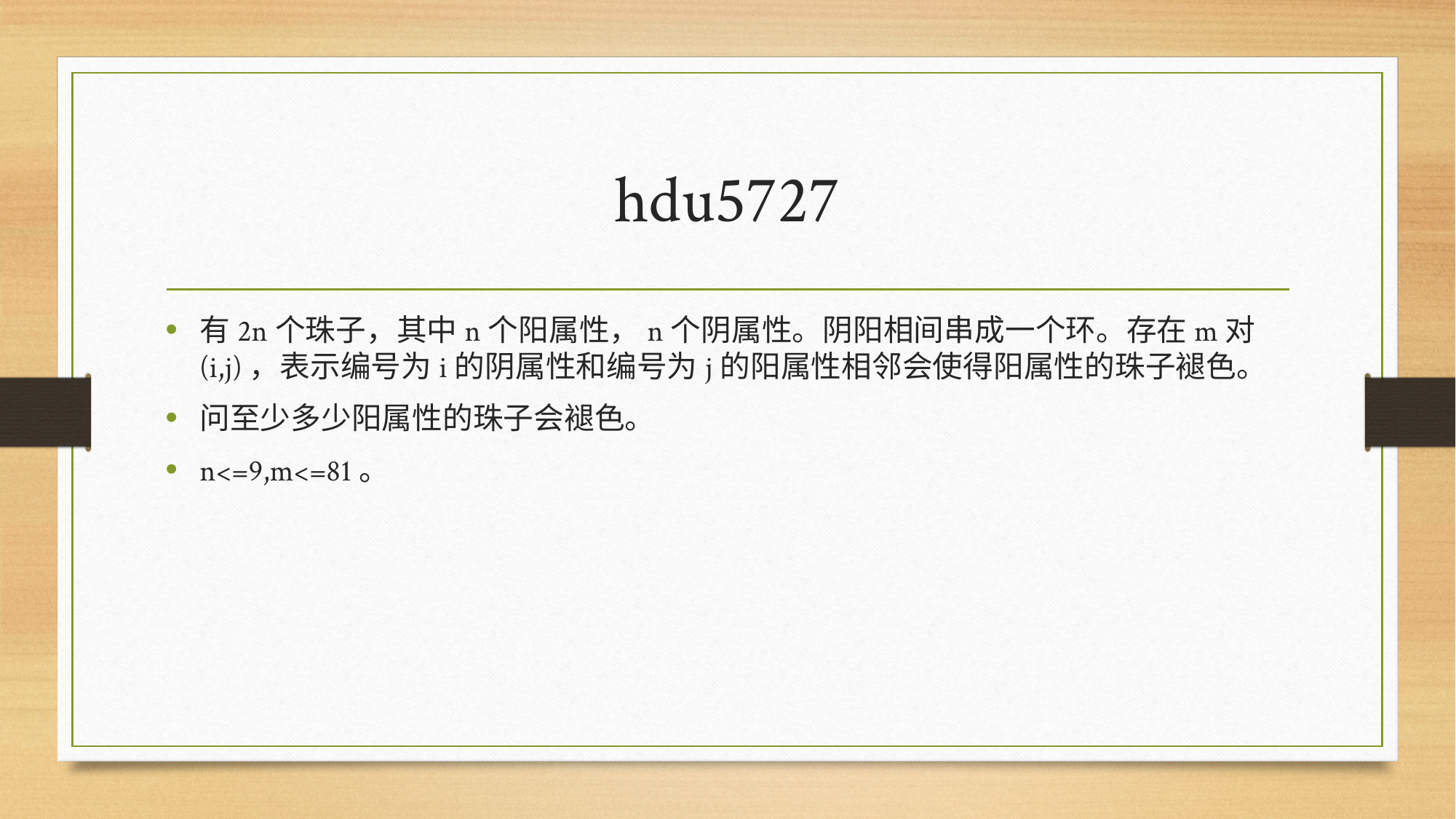

# hdu5727
有2n个珠子，其中n个阳属性，n个阴属性。阴阳相间串成一个环。存在m对(i,j)，表示编号为i的阴属性和编号为j的阳属性相邻会使得阳属性的珠子褪色。
问至少多少阳属性的珠子会褪色。
n<=9,m<=81。